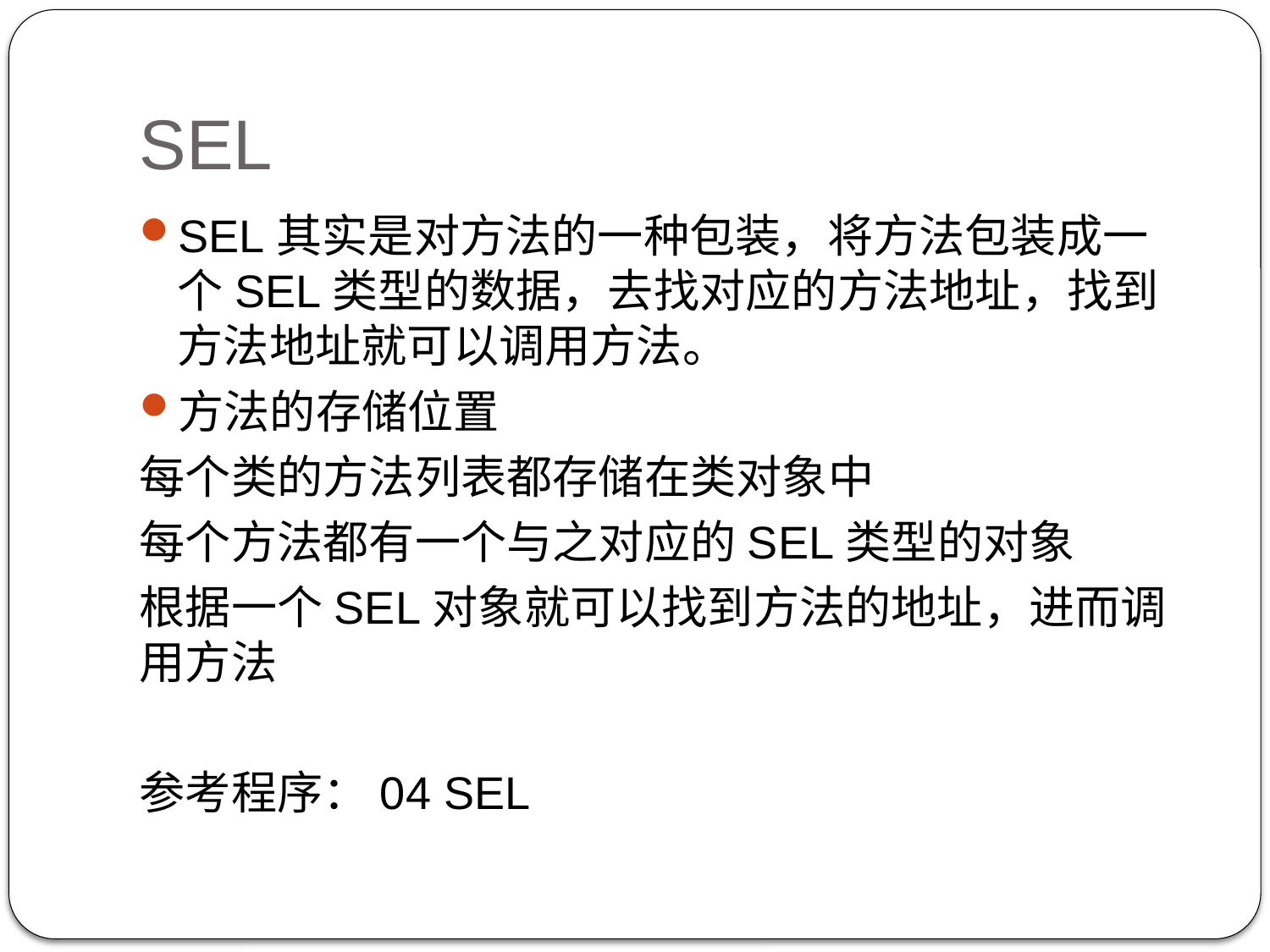

# SEL
SEL其实是对方法的一种包装，将方法包装成一个SEL类型的数据，去找对应的方法地址，找到方法地址就可以调用方法。
方法的存储位置
每个类的方法列表都存储在类对象中
每个方法都有一个与之对应的SEL类型的对象
根据一个SEL对象就可以找到方法的地址，进而调用方法

参考程序：04 SEL